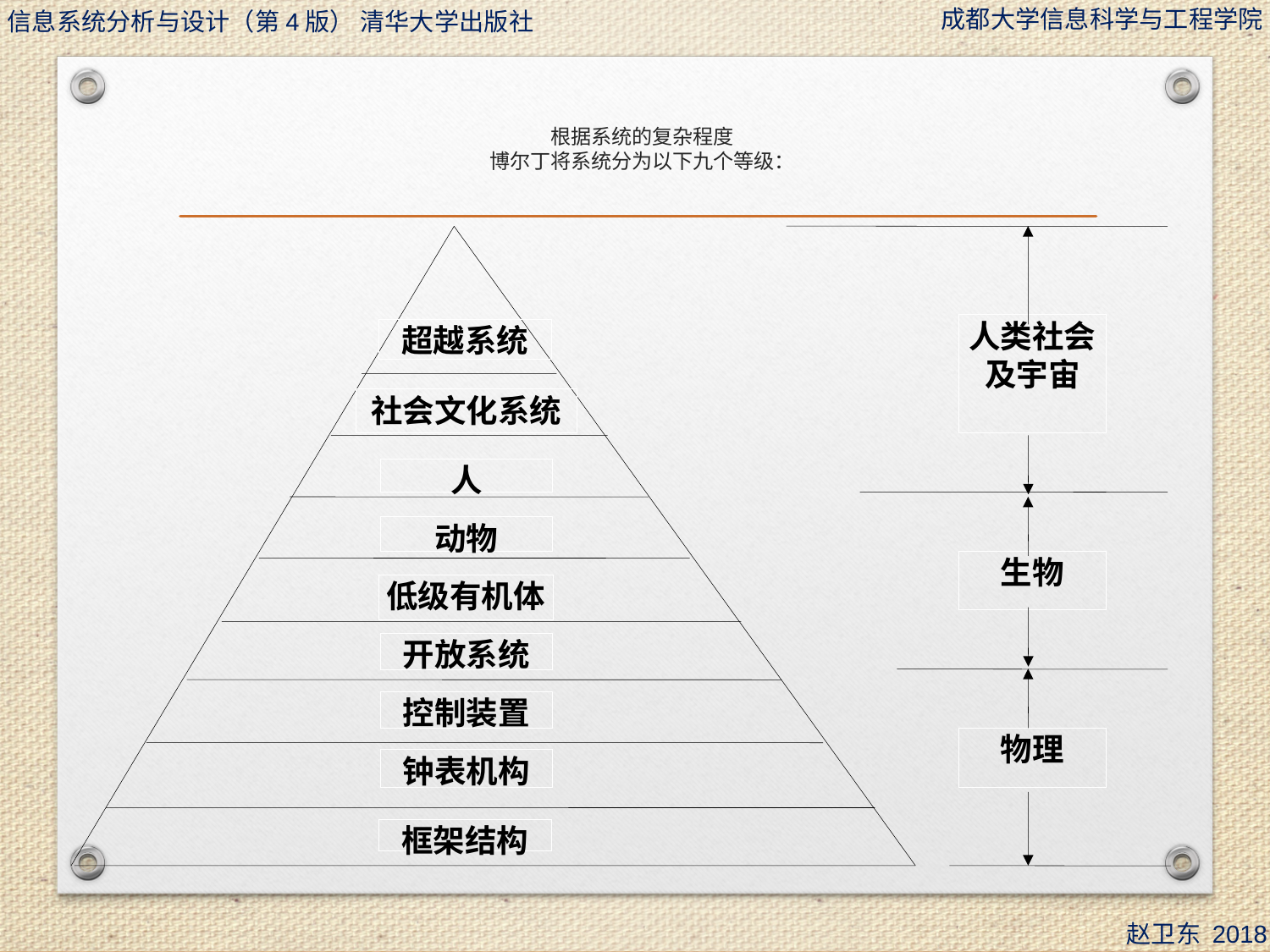

# 根据系统的复杂程度 博尔丁将系统分为以下九个等级：

超越系统

社会文化系统

人

动物

低级有机体

开放系统

控制装置

钟表机构

框架结构

人类社会
及宇宙

生物

物理